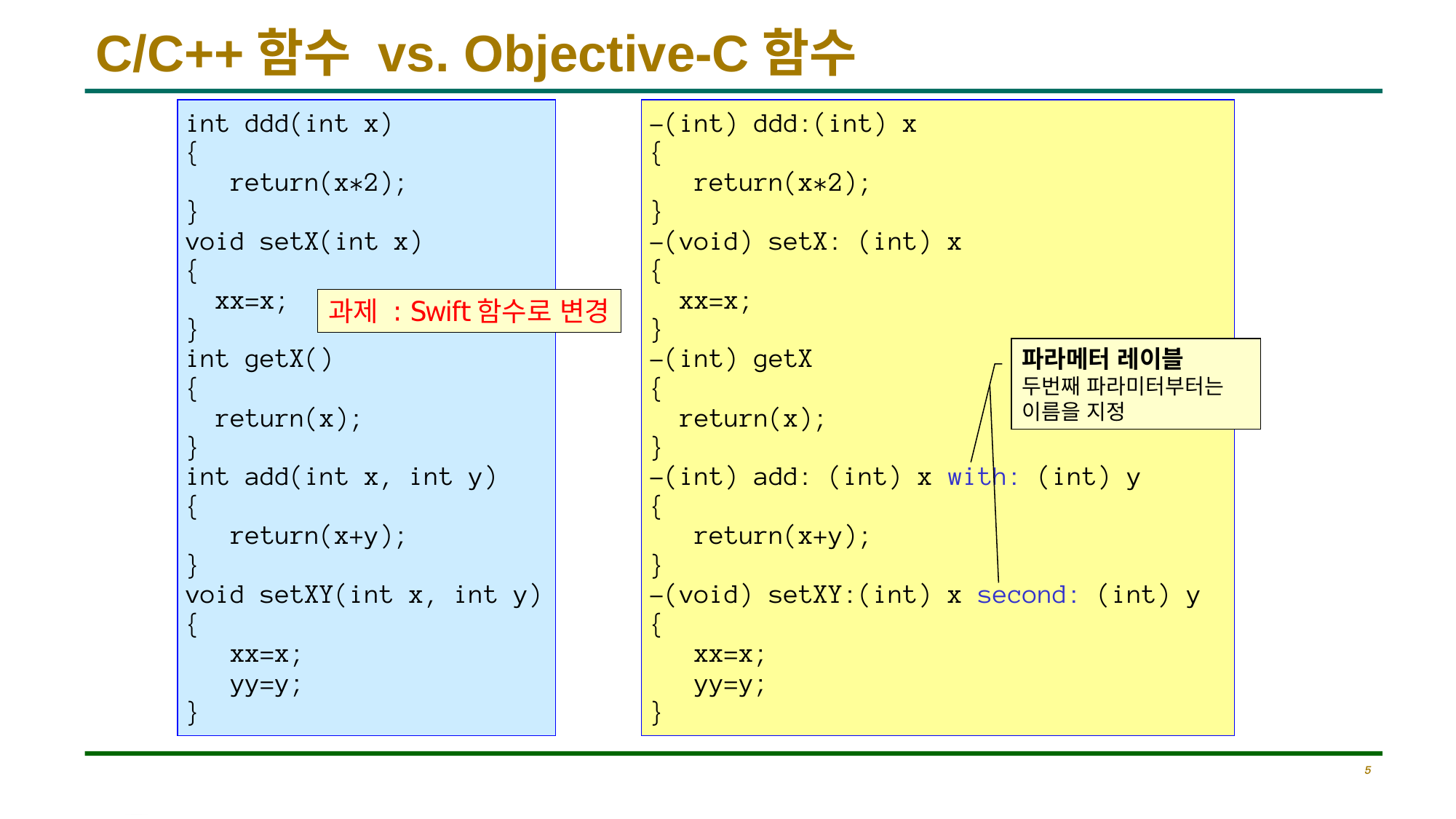

# C/C++함수 vs. Objective-C함수
-(int) ddd:(int) x
{
   return(x*2);
}
-(void) setX: (int) x
{
  xx=x;
}
-(int) getX
{
  return(x);
}
-(int) add: (int) x with: (int) y
{
   return(x+y);
}
-(void) setXY:(int) x second: (int) y
{
   xx=x;
   yy=y;
}
int ddd(int x)
{
   return(x*2);
}
void setX(int x)
{
  xx=x;
}
int getX()
{
  return(x);
}
int add(int x, int y)
{
   return(x+y);
}
void setXY(int x, int y)
{
   xx=x;
   yy=y;
}
과제 : Swift함수로 변경
파라메터 레이블
두번째 파라미터부터는  이름을 지정